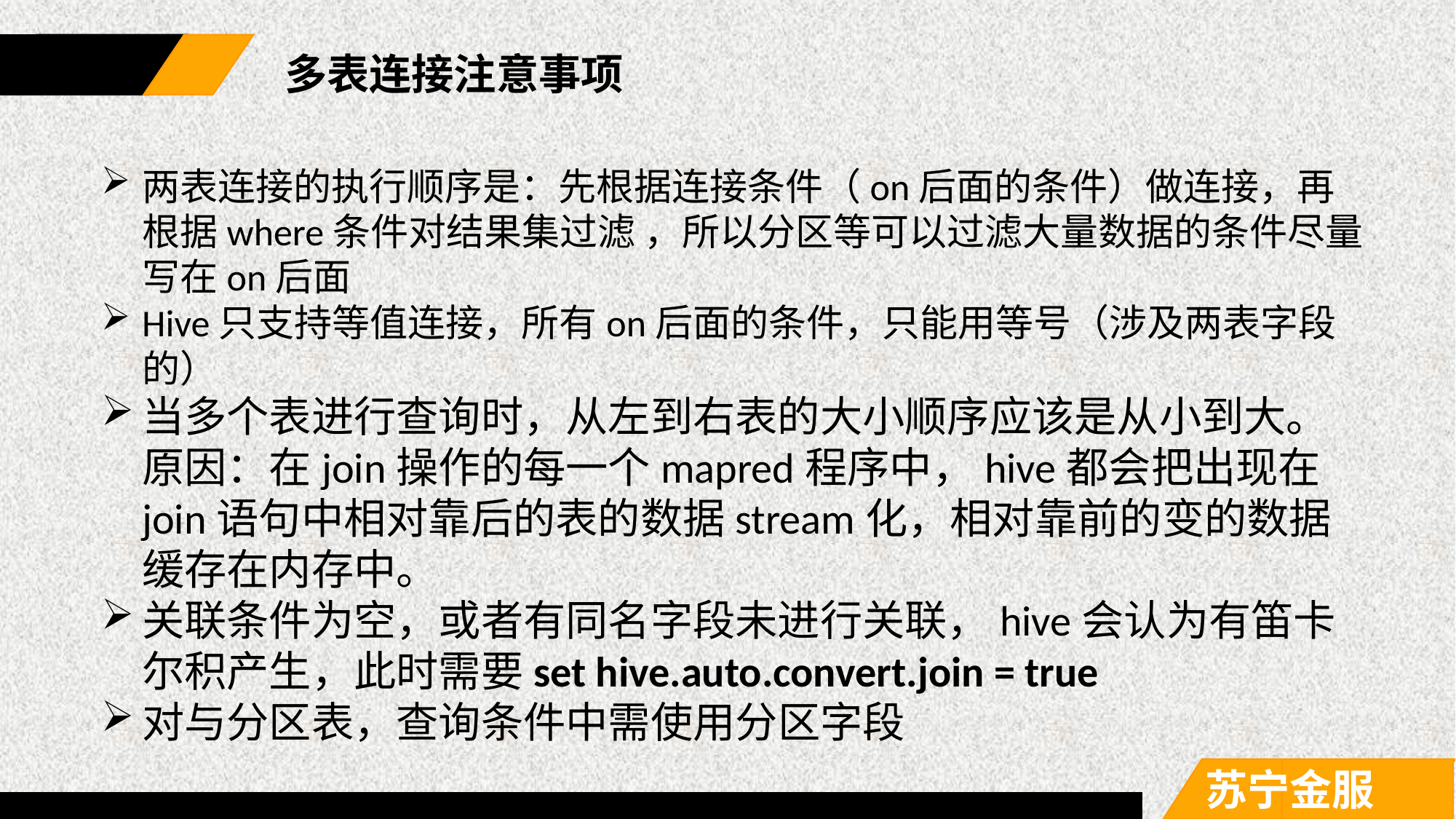

多表连接注意事项
两表连接的执行顺序是：先根据连接条件（on后面的条件）做连接，再根据where条件对结果集过滤 ，所以分区等可以过滤大量数据的条件尽量写在on后面
Hive只支持等值连接，所有on后面的条件，只能用等号（涉及两表字段的）
当多个表进行查询时，从左到右表的大小顺序应该是从小到大。原因：在join操作的每一个mapred程序中，hive都会把出现在join语句中相对靠后的表的数据stream化，相对靠前的变的数据缓存在内存中。
关联条件为空，或者有同名字段未进行关联，hive会认为有笛卡尔积产生，此时需要set hive.auto.convert.join = true
对与分区表，查询条件中需使用分区字段